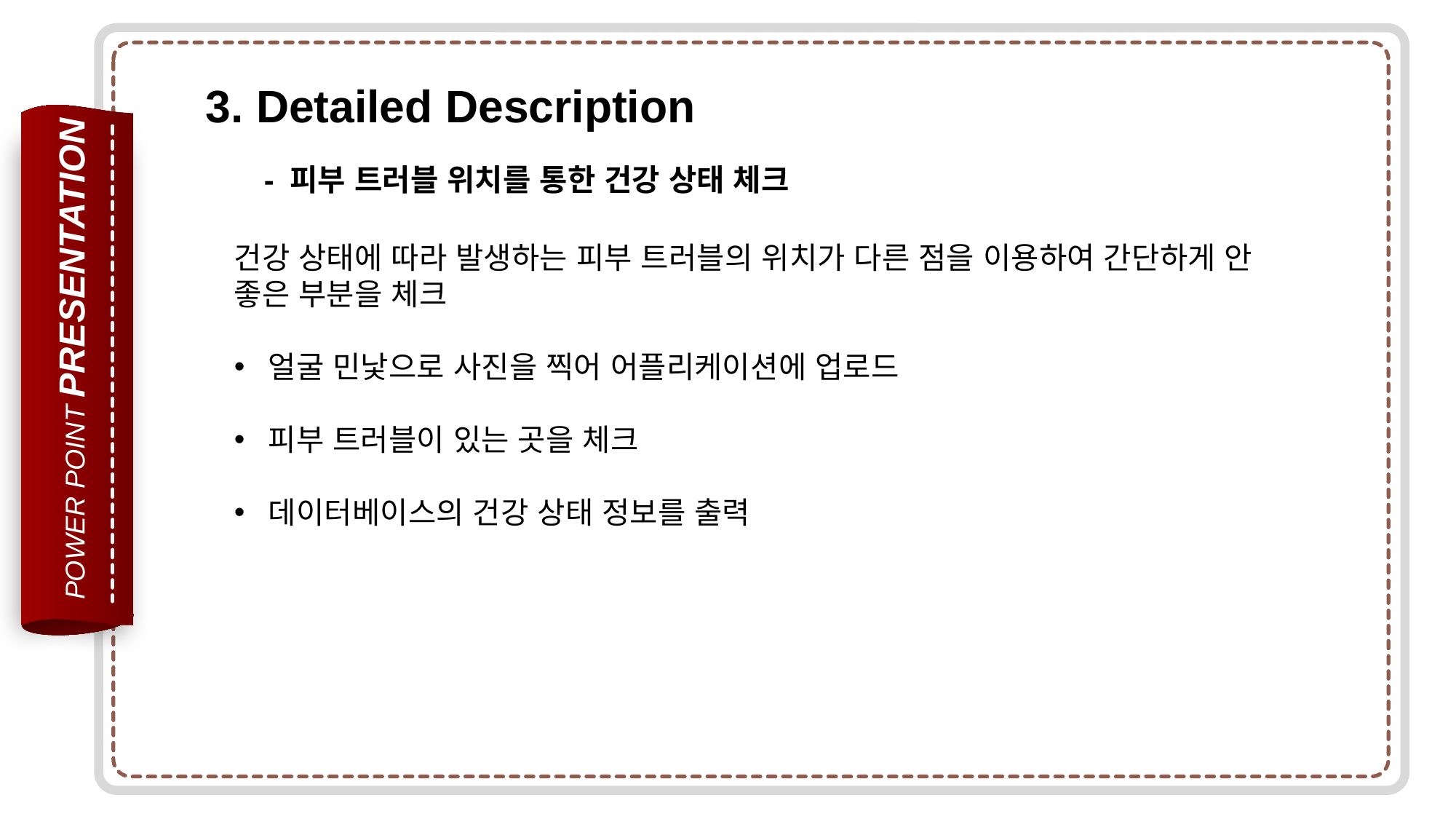

3. Detailed Description

- 피부 트러블 위치를 통한 건강 상태 체크
건강 상태에 따라 발생하는 피부 트러블의 위치가 다른 점을 이용하여 간단하게 안 좋은 부분을 체크

얼굴 민낯으로 사진을 찍어 어플리케이션에 업로드

피부 트러블이 있는 곳을 체크

데이터베이스의 건강 상태 정보를 출력
POWER POINT PRESENTATION